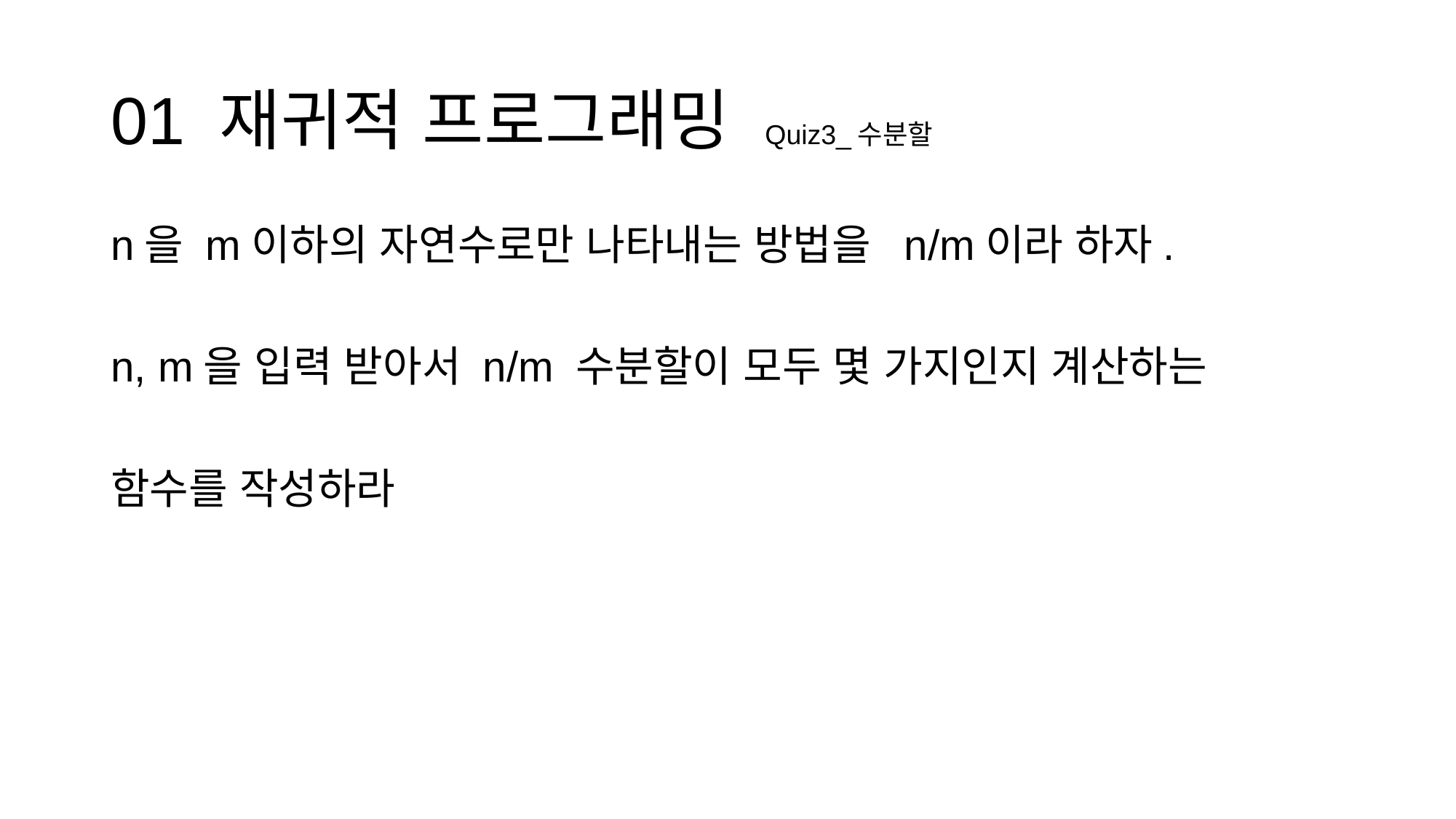

# 01 재귀적 프로그래밍 Quiz3_수분할
n을 m이하의 자연수로만 나타내는 방법을  n/m이라 하자.

n, m을 입력 받아서 n/m 수분할이 모두 몇 가지인지 계산하는

함수를 작성하라